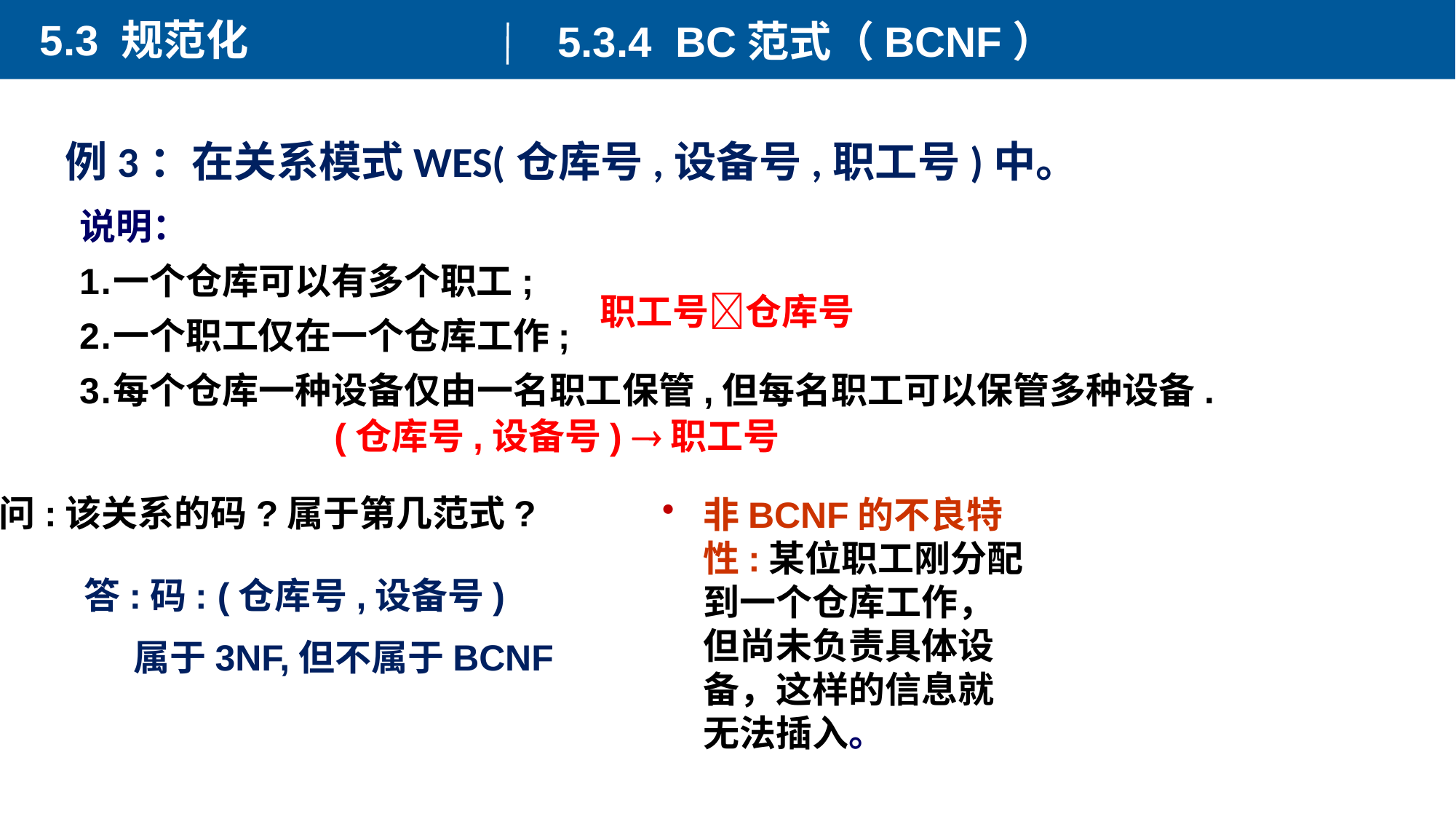

5.3 规范化
5.3.4  BC范式（BCNF）
例3：在关系模式WES(仓库号,设备号,职工号)中。
说明：
一个仓库可以有多个职工;
一个职工仅在一个仓库工作;
每个仓库一种设备仅由一名职工保管,但每名职工可以保管多种设备.
职工号→仓库号
 (仓库号,设备号) →职工号
非BCNF的不良特性:某位职工刚分配到一个仓库工作，但尚未负责具体设备，这样的信息就无法插入。
问:该关系的码?属于第几范式?
答:码: (仓库号,设备号)
     属于3NF,但不属于BCNF